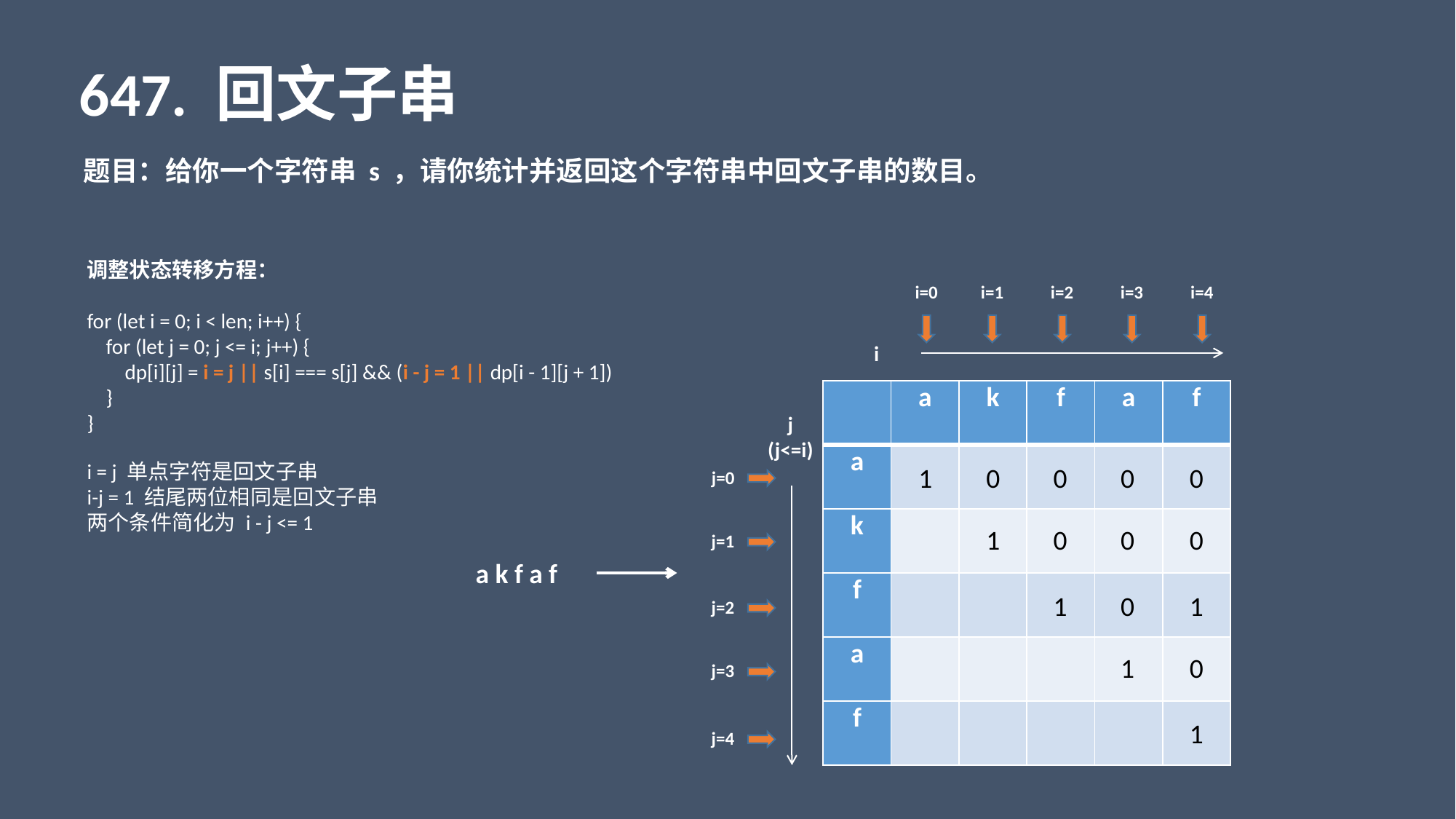

647. 回文子串
题目：给你一个字符串 s ，请你统计并返回这个字符串中回文子串的数目。
调整状态转移方程：

for (let i = 0; i < len; i++) {
    for (let j = 0; j <= i; j++) {
        dp[i][j] = i = j || s[i] === s[j] && (i - j = 1 || dp[i - 1][j + 1])
    }
}
i=0

i=1

i=2

i=3

i=4

i
j
(j<=i)
|  | a | k | f | a | f |
| --- | --- | --- | --- | --- | --- |
| a |  |  |  |  |  |
| k |  |  |  |  |  |
| f |  |  |  |  |  |
| a |  |  |  |  |  |
| f |  |  |  |  |  |
i = j 单点字符是回文子串
i-j = 1 结尾两位相同是回文子串
两个条件简化为 i - j <= 1
1
0
0
0
0
j=0

1
0
0
0
j=1

a k f a f
1
0
1
j=2

1
0
j=3

1
j=4